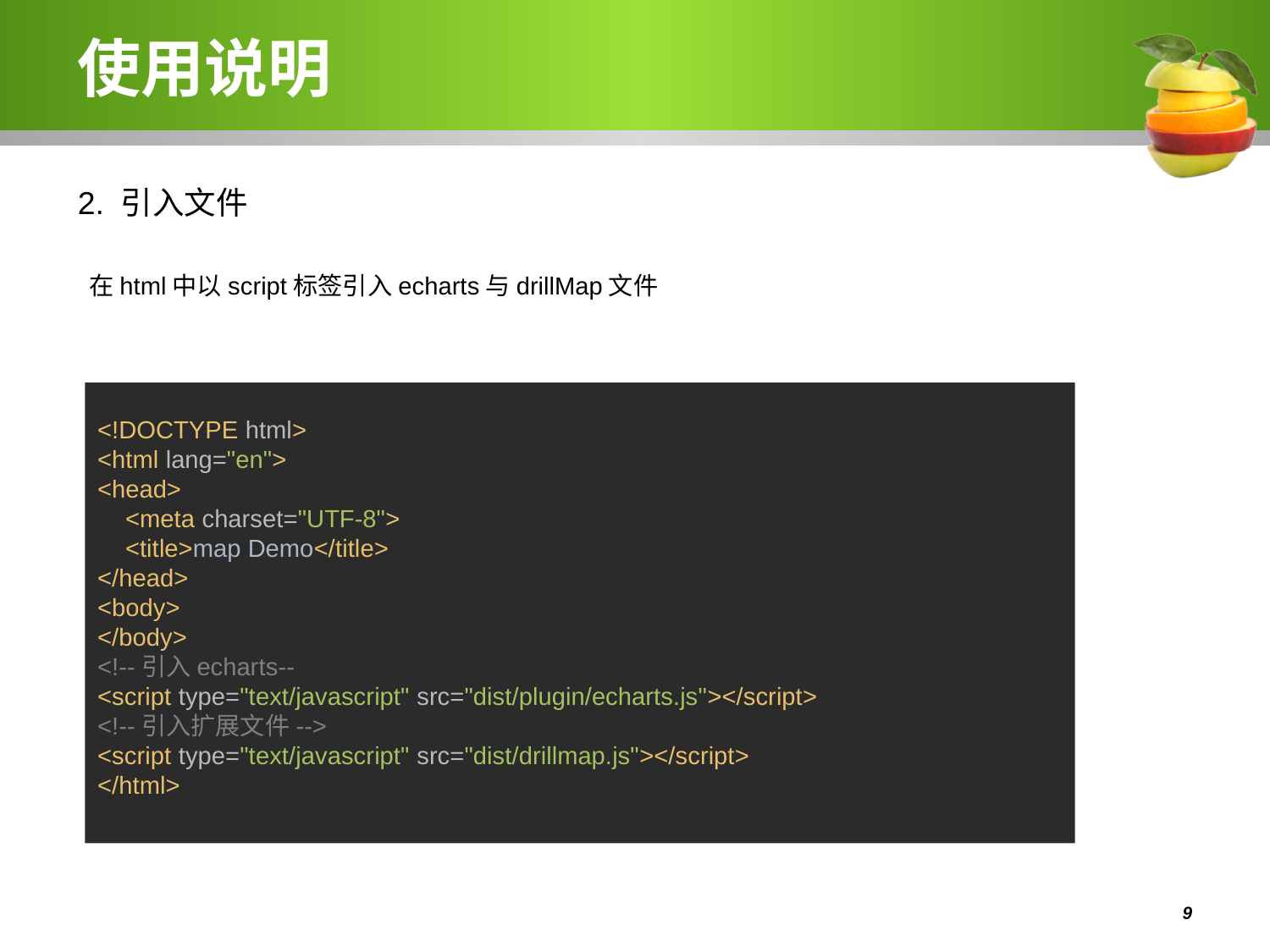

# 使用说明
2. 引入文件

 在html中以script标签引入echarts与drillMap文件

<!DOCTYPE html>
<html lang="en">
<head>
    <meta charset="UTF-8">
    <title>map Demo</title>
</head>
<body>
</body>
<!--引入echarts--
<script type="text/javascript" src="dist/plugin/echarts.js"></script>
<!--引入扩展文件-->
<script type="text/javascript" src="dist/drillmap.js"></script>
</html>

 9